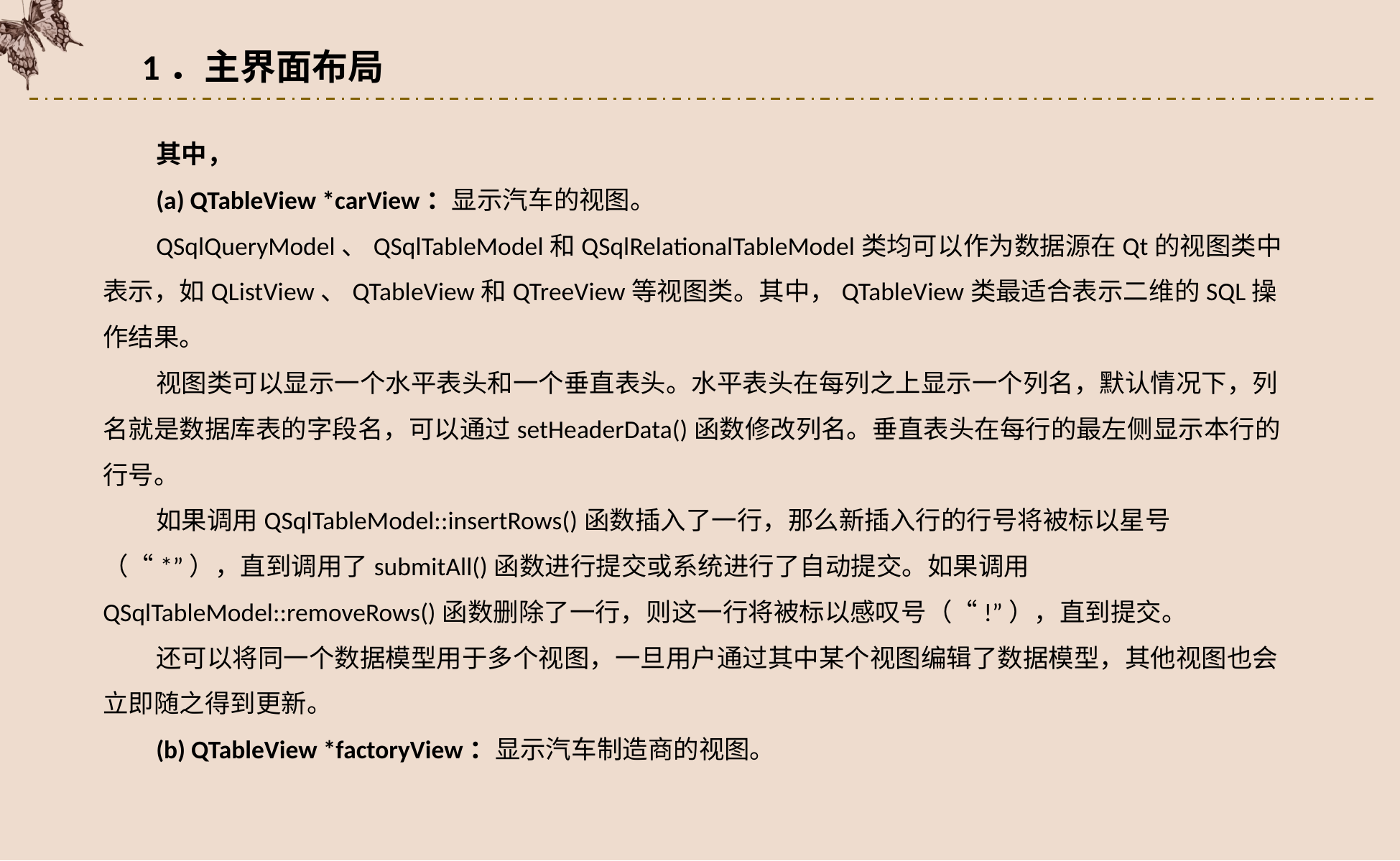

1．主界面布局
其中，
(a) QTableView *carView：显示汽车的视图。
QSqlQueryModel、QSqlTableModel和QSqlRelationalTableModel类均可以作为数据源在Qt的视图类中表示，如QListView、QTableView和QTreeView等视图类。其中，QTableView类最适合表示二维的SQL操作结果。
视图类可以显示一个水平表头和一个垂直表头。水平表头在每列之上显示一个列名，默认情况下，列名就是数据库表的字段名，可以通过setHeaderData()函数修改列名。垂直表头在每行的最左侧显示本行的行号。
如果调用QSqlTableModel::insertRows()函数插入了一行，那么新插入行的行号将被标以星号（“*”），直到调用了submitAll()函数进行提交或系统进行了自动提交。如果调用QSqlTableModel::removeRows()函数删除了一行，则这一行将被标以感叹号（“!”），直到提交。
还可以将同一个数据模型用于多个视图，一旦用户通过其中某个视图编辑了数据模型，其他视图也会立即随之得到更新。
(b) QTableView *factoryView：显示汽车制造商的视图。